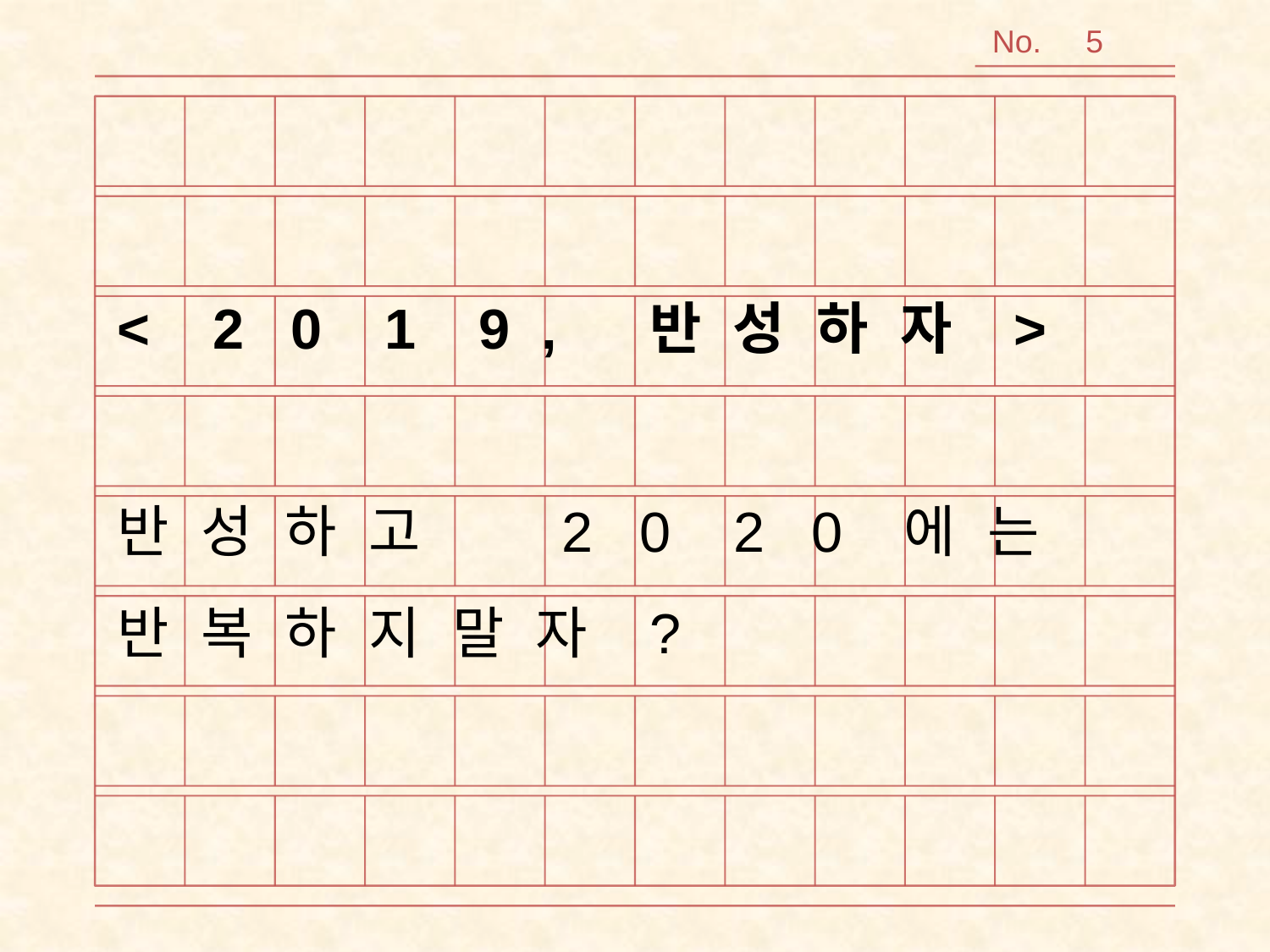

No.     5

<    2   0    1    9  ,     반  성  하  자   >

반  성  하  고        2   0    2   0   에  는
반  복  하  지  말  자   ?